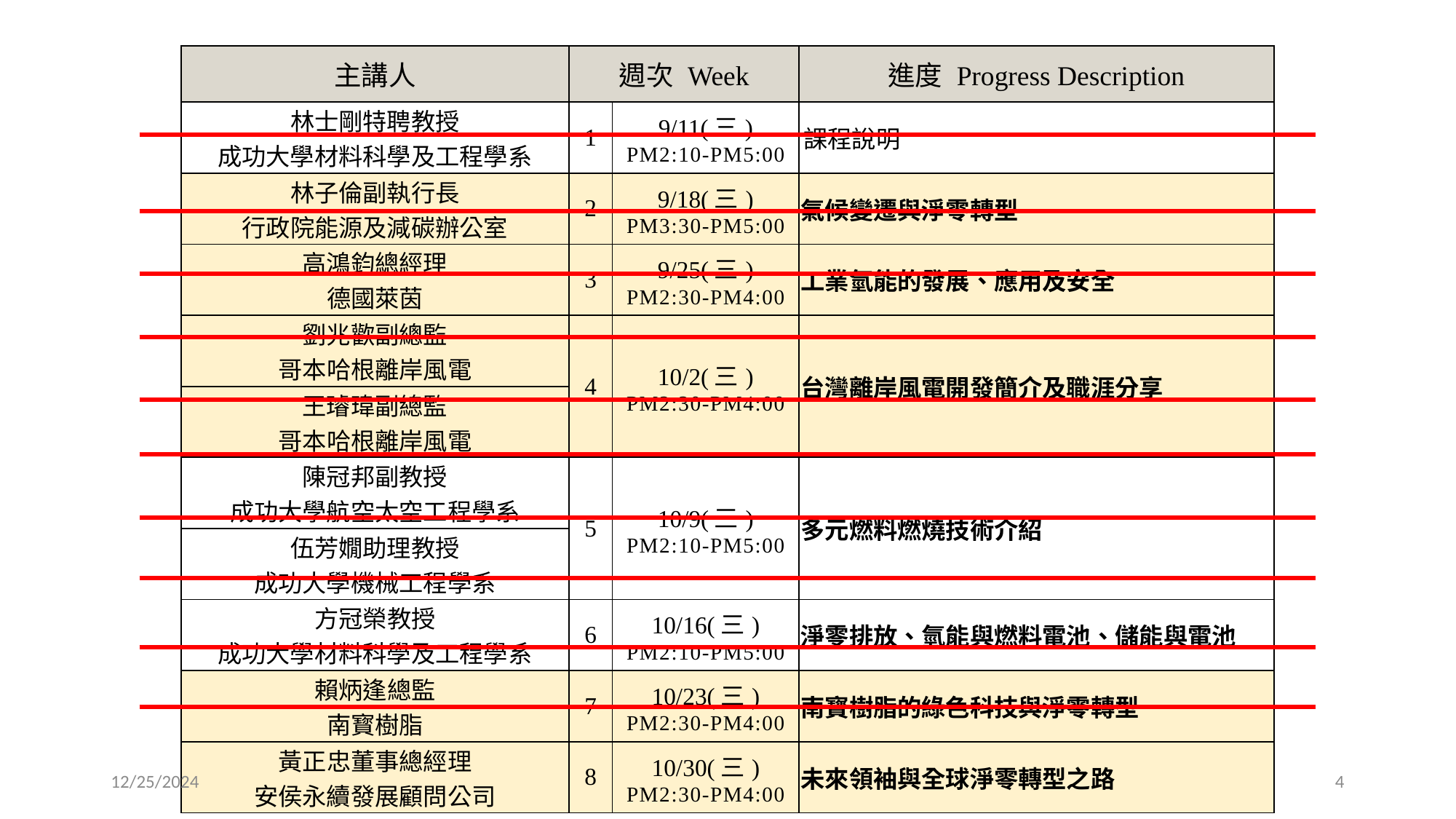

| 主講人 | 週次 Week |  | 進度 Progress Description |
| --- | --- | --- | --- |
| 林士剛特聘教授 成功大學材料科學及工程學系 | 1 | 9/11(三) PM2:10-PM5:00 | 課程說明 |
| 林子倫副執行長 行政院能源及減碳辦公室 | 2 | 9/18(三) PM3:30-PM5:00 | 氣候變遷與淨零轉型 |
| 高鴻鈞總經理 德國萊茵 | 3 | 9/25(三) PM2:30-PM4:00 | 工業氫能的發展、應用及安全 |
| 劉兆歡副總監 哥本哈根離岸風電 | 4 | 10/2(三) PM2:30-PM4:00 | 台灣離岸風電開發簡介及職涯分享 |
| 王璿瑋副總監 哥本哈根離岸風電 |  |  |  |
| 陳冠邦副教授 成功大學航空太空工程學系 | 5 | 10/9(三) PM2:10-PM5:00 | 多元燃料燃燒技術介紹 |
| 伍芳嫺助理教授 成功大學機械工程學系 |  |  |  |
| 方冠榮教授 成功大學材料科學及工程學系 | 6 | 10/16(三) PM2:10-PM5:00 | 淨零排放、氫能與燃料電池、儲能與電池 |
| 賴炳逢總監 南寳樹脂 | 7 | 10/23(三) PM2:30-PM4:00 | 南寳樹脂的綠色科技與淨零轉型 |
| 黃正忠董事總經理 安侯永續發展顧問公司 | 8 | 10/30(三) PM2:30-PM4:00 | 未來領袖與全球淨零轉型之路 |
12/25/2024
4